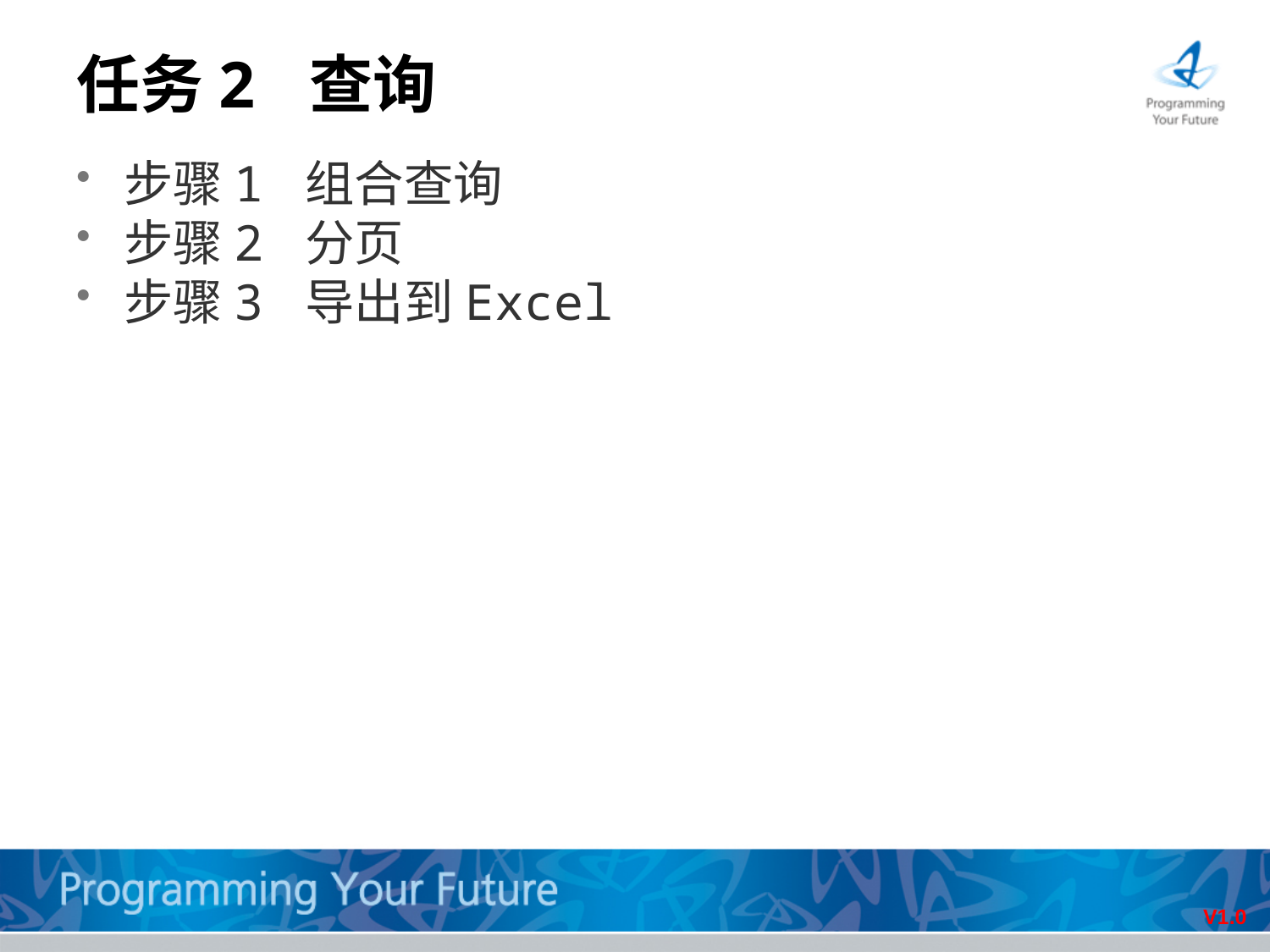

# 任务2 查询
步骤1 组合查询
步骤2 分页
步骤3 导出到Excel